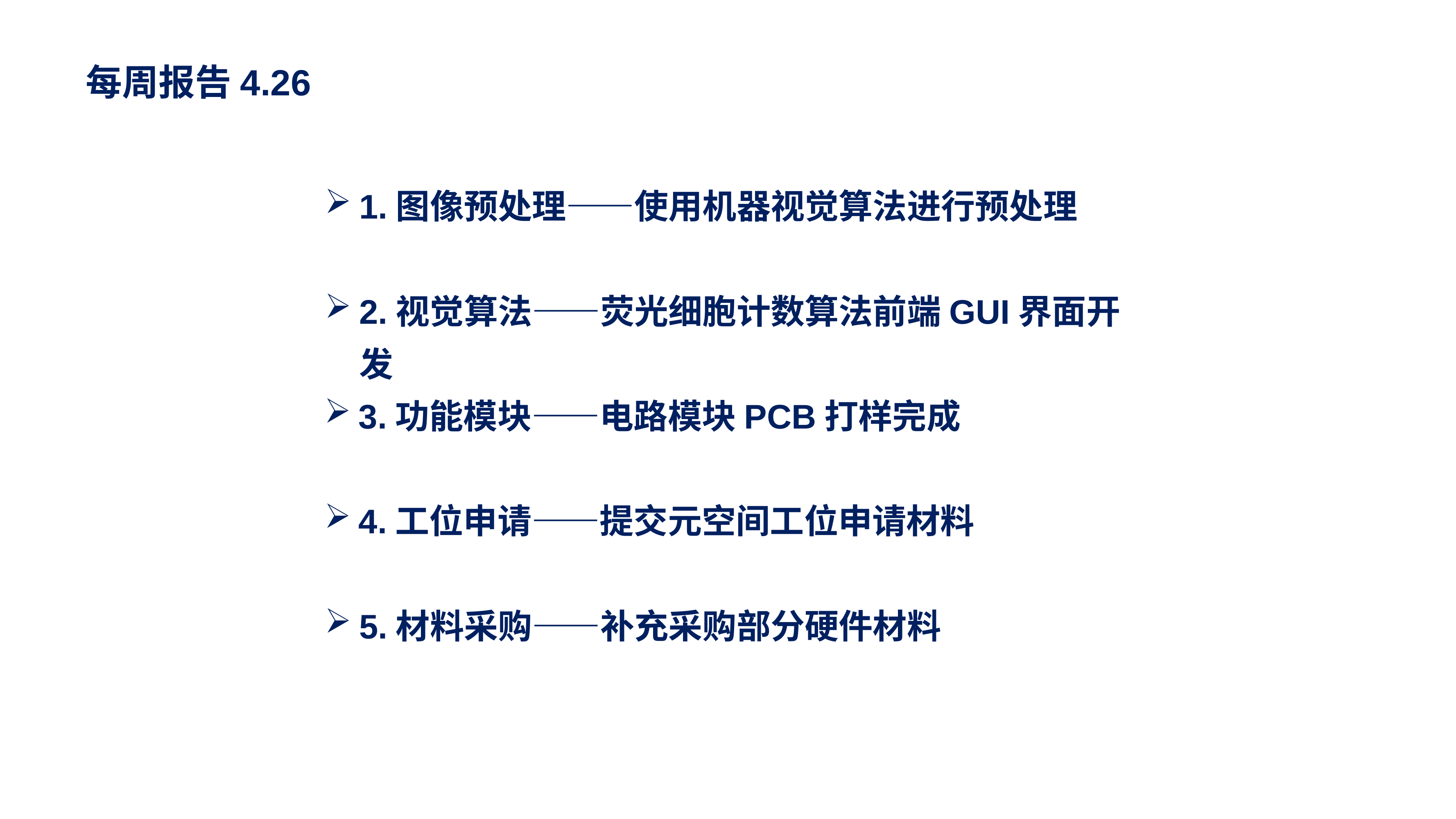

每周报告4.26
1.图像预处理——使用机器视觉算法进行预处理
2.视觉算法——荧光细胞计数算法前端GUI界面开发
3.功能模块——电路模块PCB打样完成
4.工位申请——提交元空间工位申请材料
5.材料采购——补充采购部分硬件材料